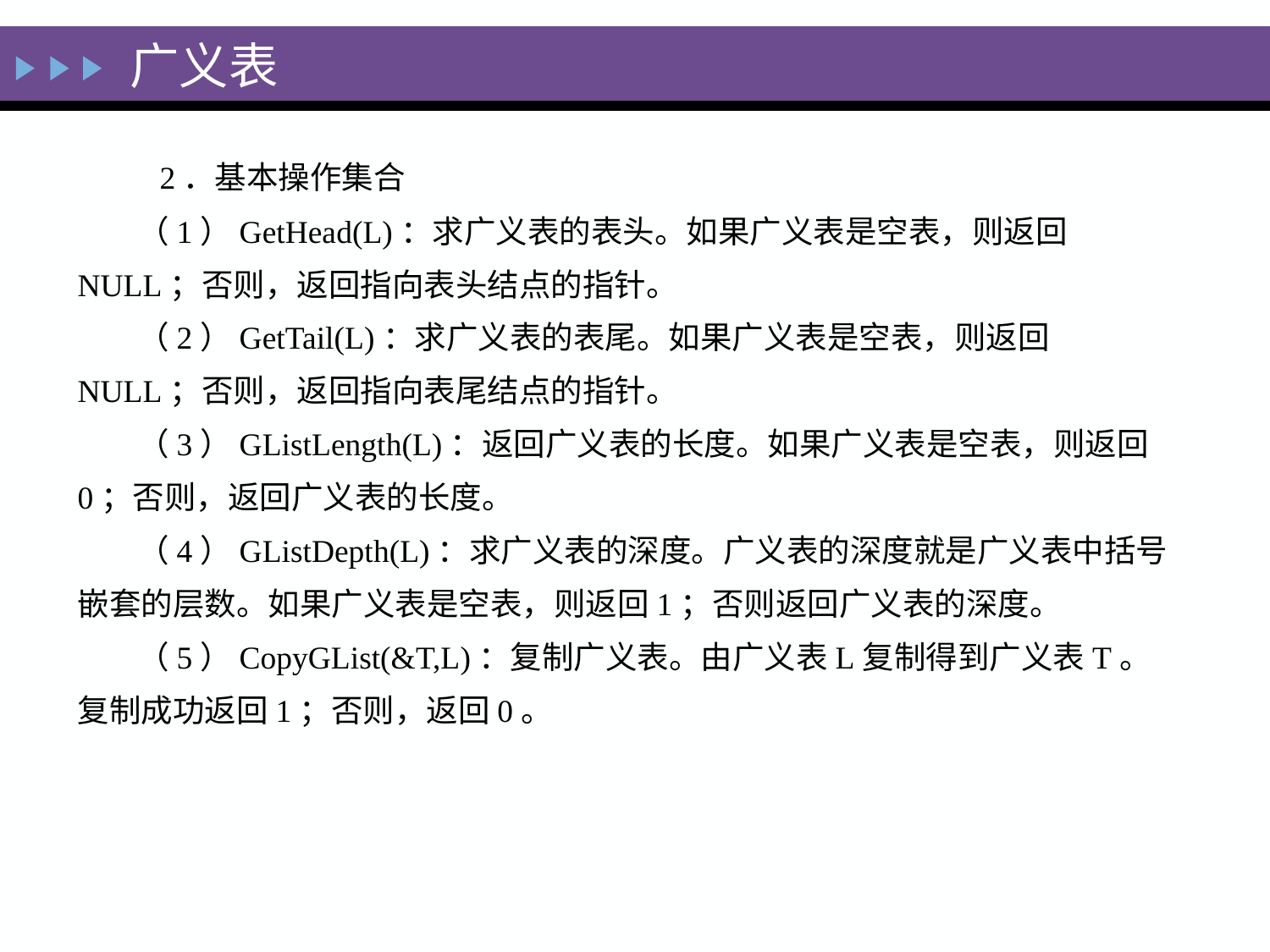

# 广义表
          2．基本操作集合
       （1）GetHead(L)：求广义表的表头。如果广义表是空表，则返回NULL；否则，返回指向表头结点的指针。
       （2）GetTail(L)：求广义表的表尾。如果广义表是空表，则返回NULL；否则，返回指向表尾结点的指针。
       （3）GListLength(L)：返回广义表的长度。如果广义表是空表，则返回0；否则，返回广义表的长度。
       （4）GListDepth(L)：求广义表的深度。广义表的深度就是广义表中括号嵌套的层数。如果广义表是空表，则返回1；否则返回广义表的深度。
       （5）CopyGList(&T,L)：复制广义表。由广义表L复制得到广义表T。复制成功返回1；否则，返回0。